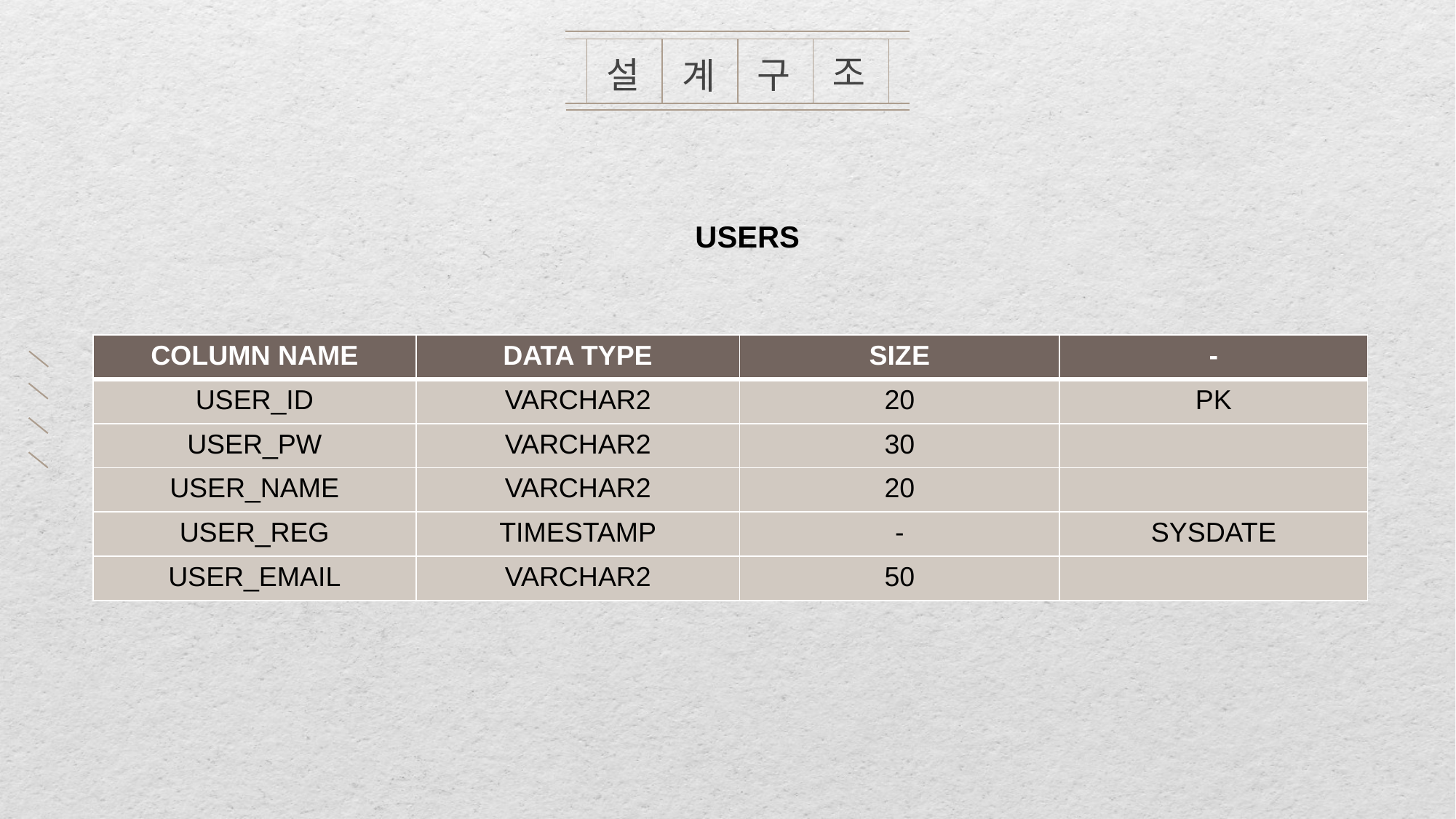

조
구
설
계
USERS
| COLUMN NAME | DATA TYPE | SIZE | - |
| --- | --- | --- | --- |
| USER\_ID | VARCHAR2 | 20 | PK |
| USER\_PW | VARCHAR2 | 30 |  |
| USER\_NAME | VARCHAR2 | 20 |  |
| USER\_REG | TIMESTAMP | - | SYSDATE |
| USER\_EMAIL | VARCHAR2 | 50 |  |